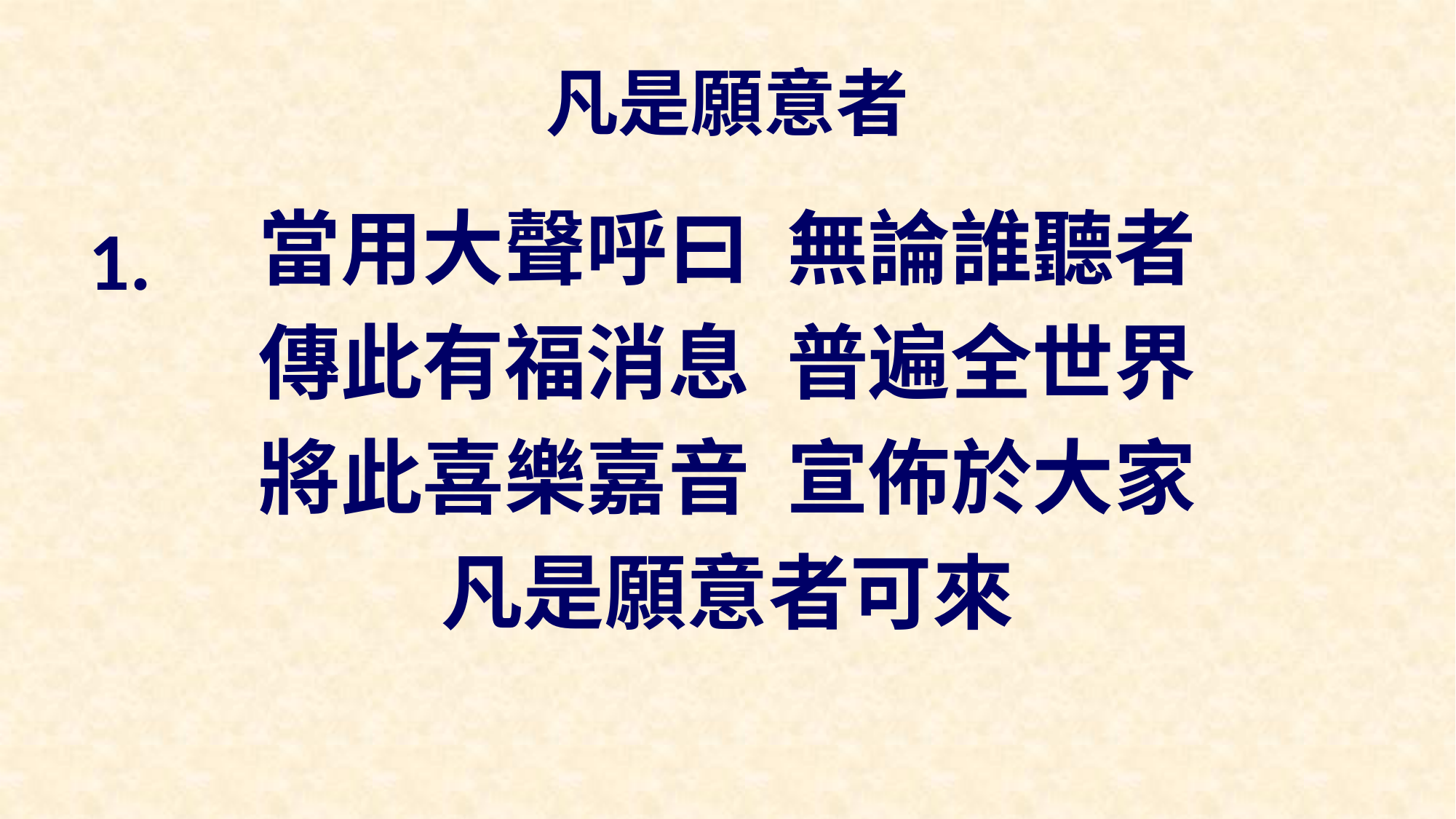

# 凡是願意者
當用大聲呼曰  無論誰聽者
傳此有福消息  普遍全世界
將此喜樂嘉音  宣佈於大家
凡是願意者可來
1.